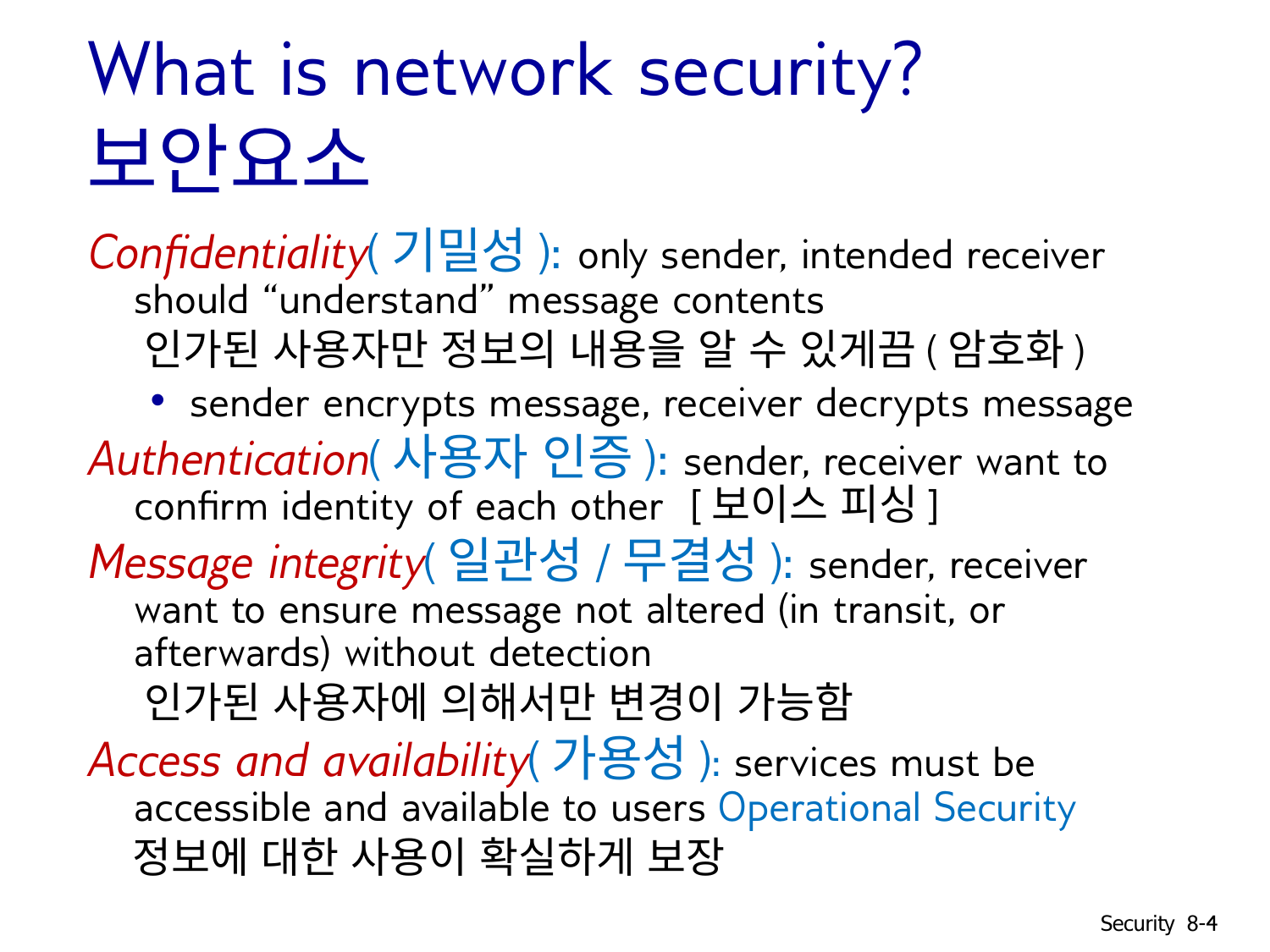

# What is network security? 보안요소
Confidentiality(기밀성): only sender, intended receiver should “understand” message contents
     인가된 사용자만 정보의 내용을 알 수 있게끔(암호화)
sender encrypts message, receiver decrypts message
Authentication(사용자 인증): sender, receiver want to confirm identity of each other  [보이스 피싱]
Message integrity(일관성/무결성): sender, receiver want to ensure message not altered (in transit, or afterwards) without detection
    인가된 사용자에 의해서만 변경이 가능함
Access and availability(가용성): services must be accessible and available to users Operational Security
   정보에 대한 사용이 확실하게 보장
Security
8-4